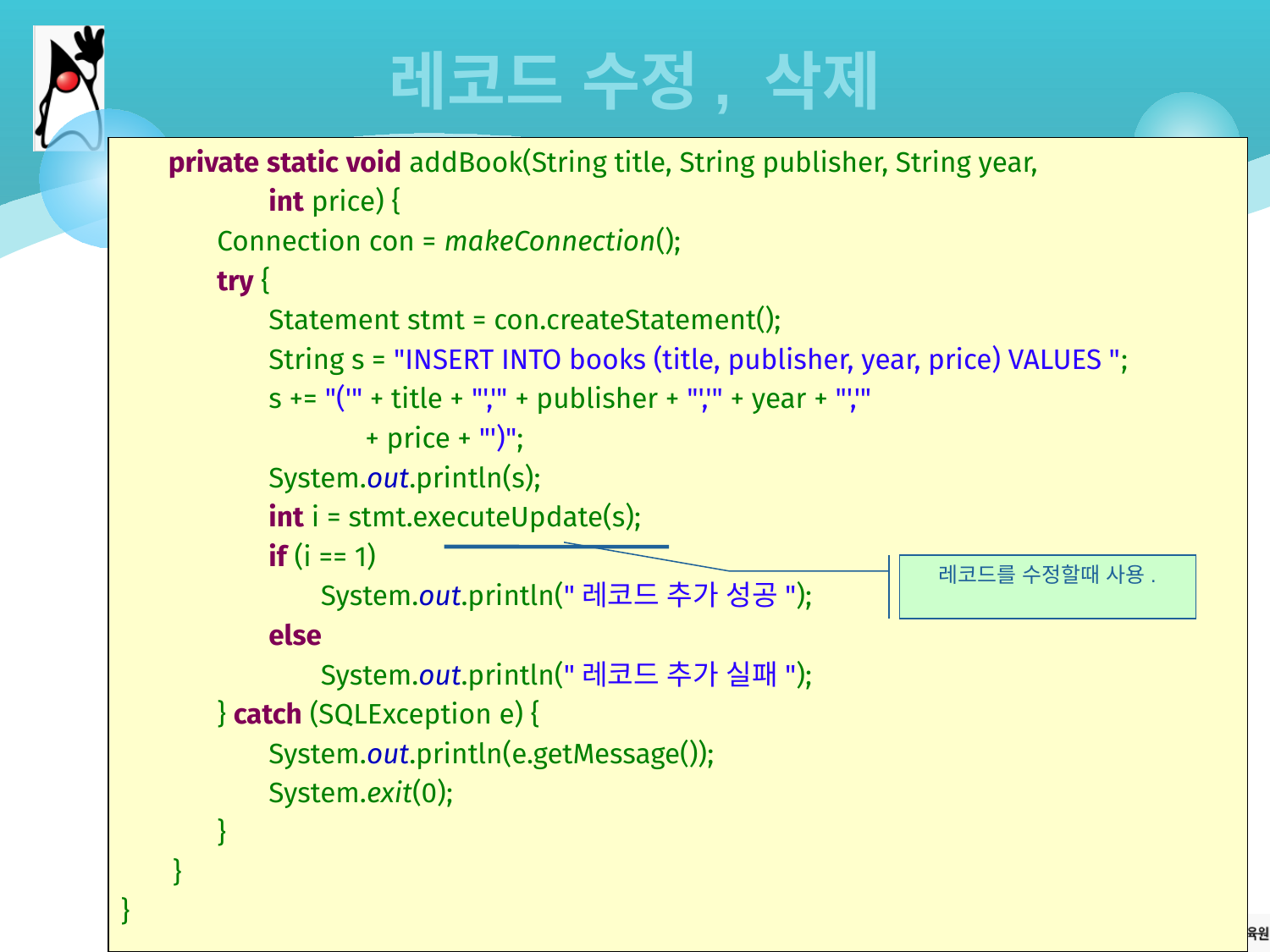

# 레코드 수정, 삭제
	private static void addBook(String title, String publisher, String year,
                    int price) {
             Connection con = makeConnection();
             try {
                    Statement stmt = con.createStatement();
                    String s = "INSERT INTO books (title, publisher, year, price) VALUES ";
                    s += "('" + title + "','" + publisher + "','" + year + "','"
                                 + price + "')";
                    System.out.println(s);
                    int i = stmt.executeUpdate(s);
                    if (i == 1)
                           System.out.println("레코드 추가 성공");
                    else
                           System.out.println("레코드 추가 실패");
             } catch (SQLException e) {
                    System.out.println(e.getMessage());
                    System.exit(0);
             }
       }
}

레코드를 수정할때 사용.